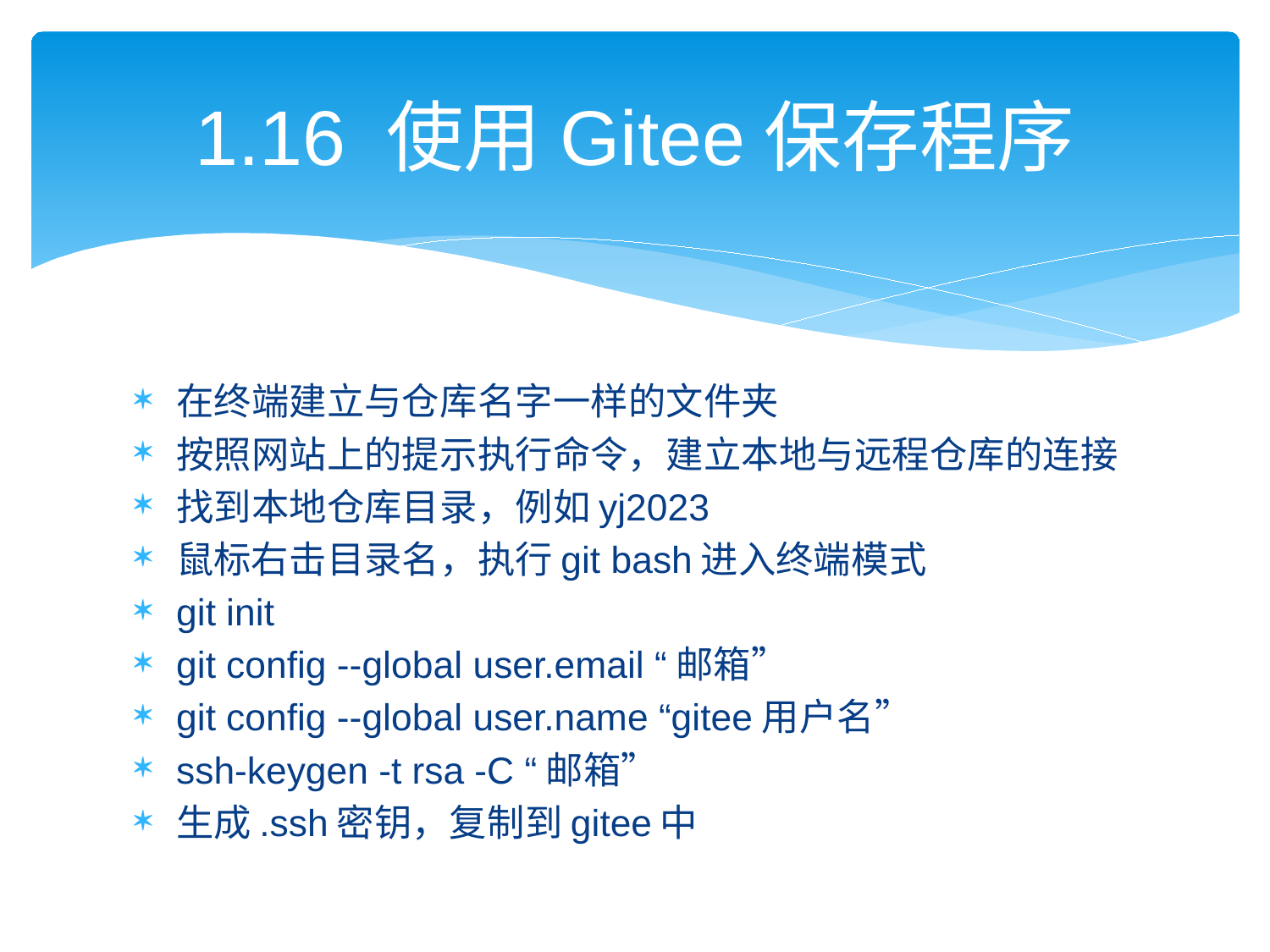

# 1.16 使用Gitee保存程序
在终端建立与仓库名字一样的文件夹
按照网站上的提示执行命令，建立本地与远程仓库的连接
找到本地仓库目录，例如yj2023
鼠标右击目录名，执行git bash进入终端模式
git init
git config --global user.email “邮箱”
git config --global user.name “gitee用户名”
ssh-keygen -t rsa -C “邮箱”
生成.ssh密钥，复制到gitee中